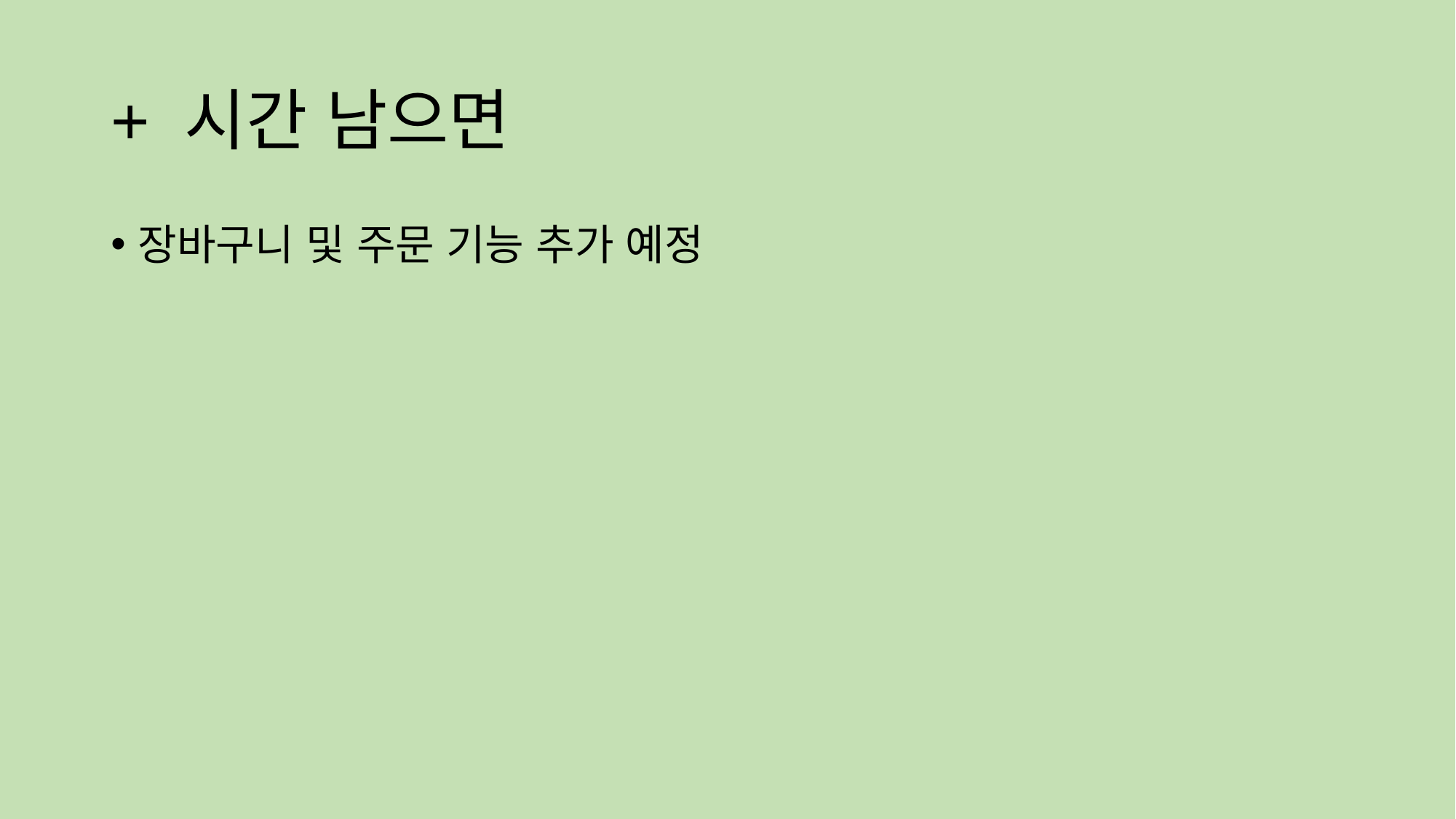

# + 시간 남으면
장바구니 및 주문 기능 추가 예정